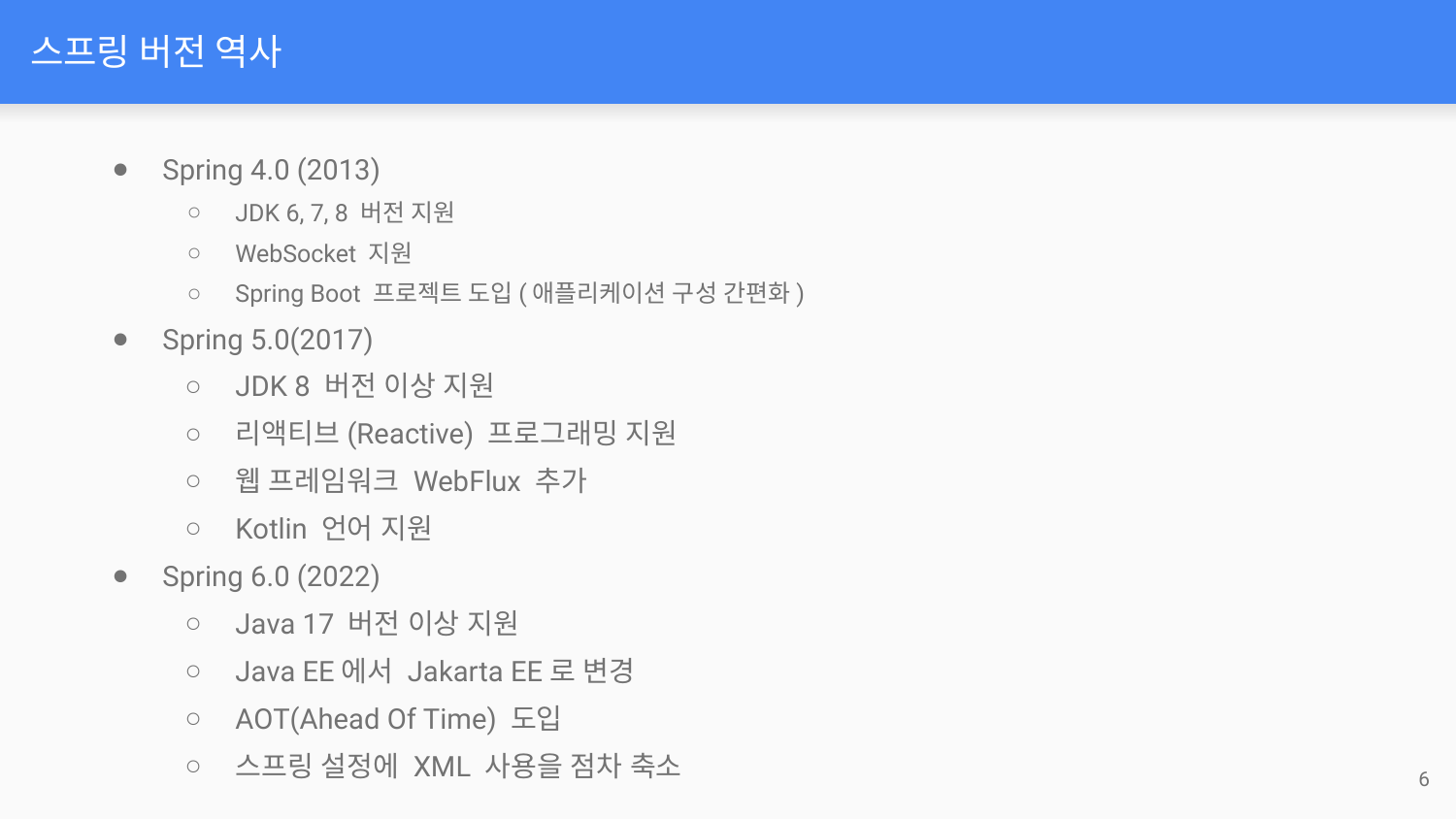

# 스프링 버전 역사
Spring 4.0 (2013)
JDK 6, 7, 8 버전 지원
WebSocket 지원
Spring Boot 프로젝트 도입(애플리케이션 구성 간편화)
Spring 5.0(2017)
JDK 8 버전 이상 지원
리액티브(Reactive) 프로그래밍 지원
웹 프레임워크 WebFlux 추가
Kotlin 언어 지원
Spring 6.0 (2022)
Java 17 버전 이상 지원
Java EE에서 Jakarta EE로 변경
AOT(Ahead Of Time) 도입
스프링 설정에 XML 사용을 점차 축소

6